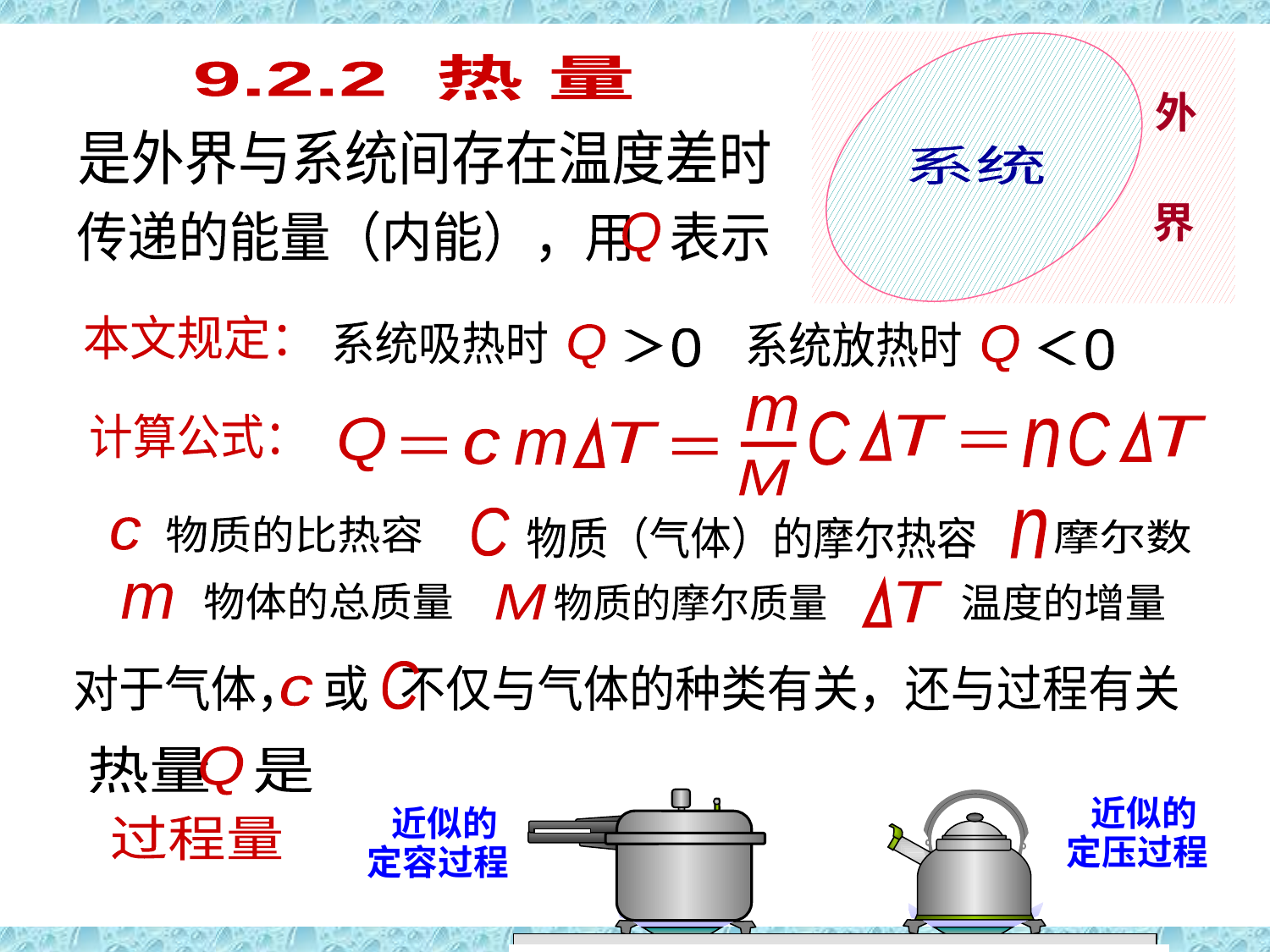

热

外
系统
界
9.2.2  热 量
是外界与系统间存在温度差时
传递的能量（内能），用   表示
Q
本文规定：
系统吸热时
Q
0
〉
系统放热时
Q
0
〈
m
C
C
T

T

Q
ν
T

c
m
=
=
=

M
计算公式：
C
物质（气体）的摩尔热容
ν
物质的比热容
c
摩尔数
T

温度的增量
物体的总质量
m
物质的摩尔质量
M
C
对于气体，  或   不仅与气体的种类有关，还与过程有关
c
热量   是
Q
过程量

  近似的
定压过程

  近似的
定容过程